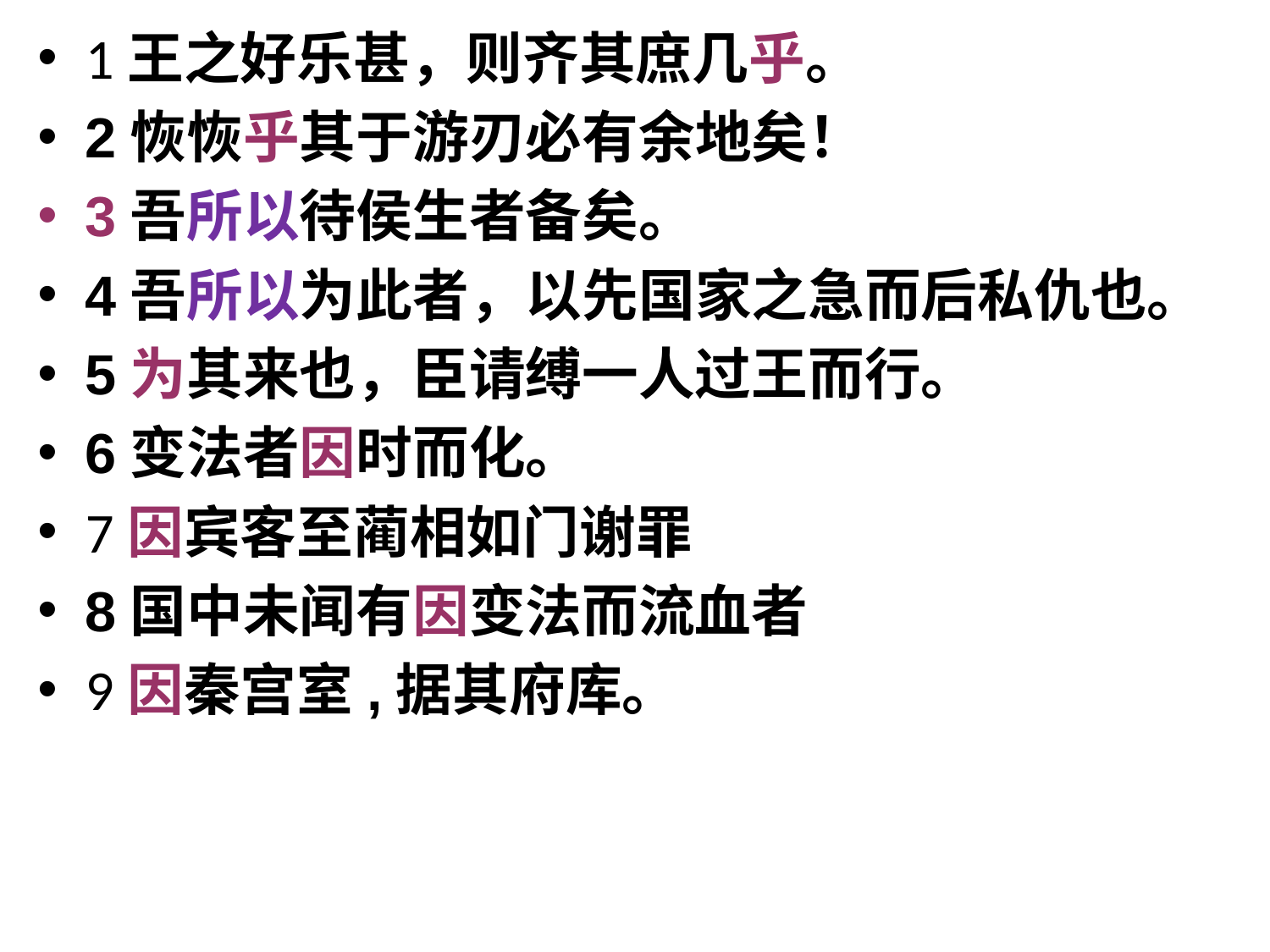

1王之好乐甚，则齐其庶几乎。
2恢恢乎其于游刃必有余地矣！
3吾所以待侯生者备矣。
4吾所以为此者，以先国家之急而后私仇也。
5为其来也，臣请缚一人过王而行。
6变法者因时而化。
7因宾客至蔺相如门谢罪
8国中未闻有因变法而流血者
9因秦宫室,据其府库。